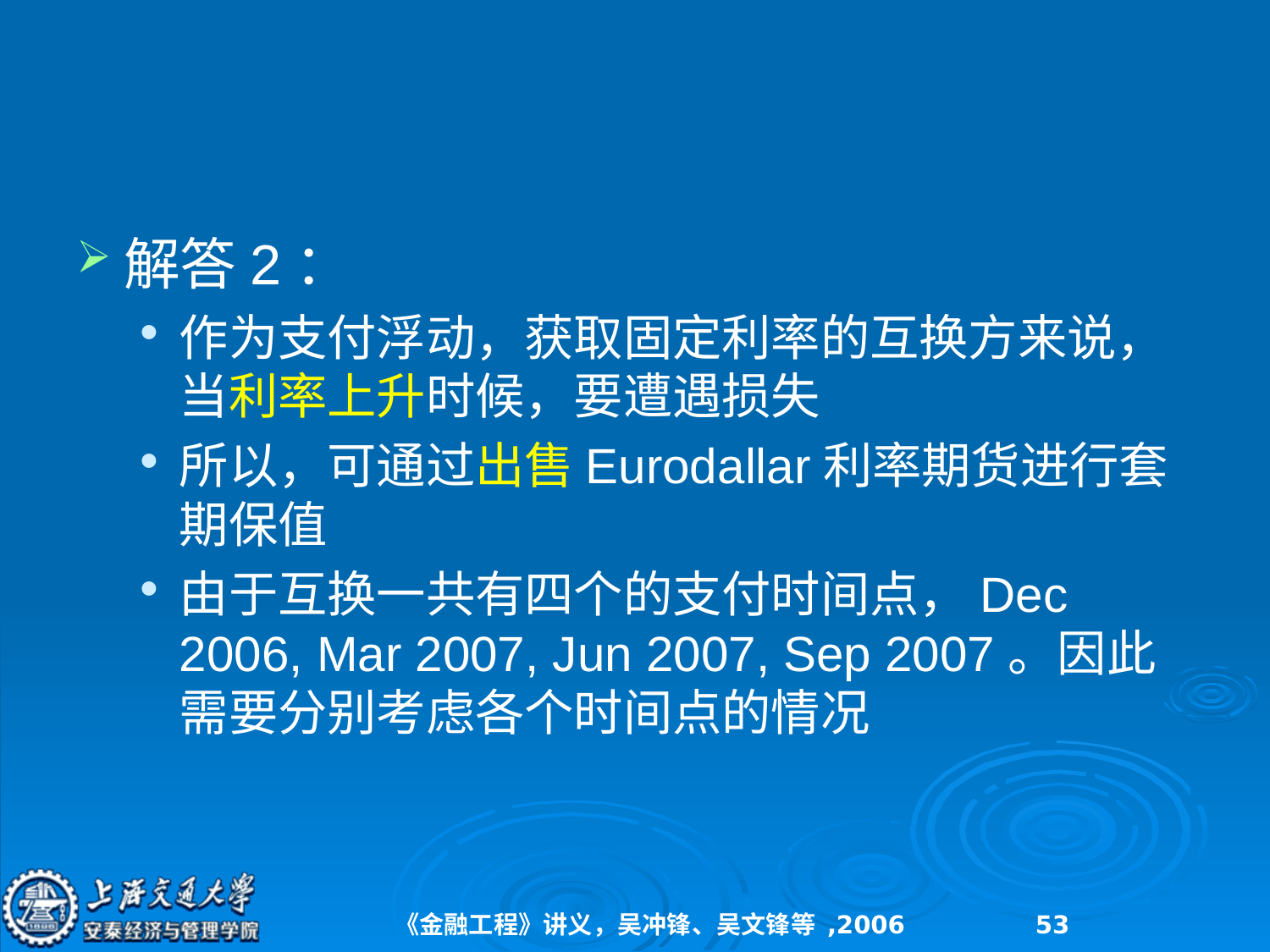

#
解答2：
作为支付浮动，获取固定利率的互换方来说，当利率上升时候，要遭遇损失
所以，可通过出售Eurodallar利率期货进行套期保值
由于互换一共有四个的支付时间点，Dec 2006, Mar 2007, Jun 2007, Sep 2007。因此需要分别考虑各个时间点的情况